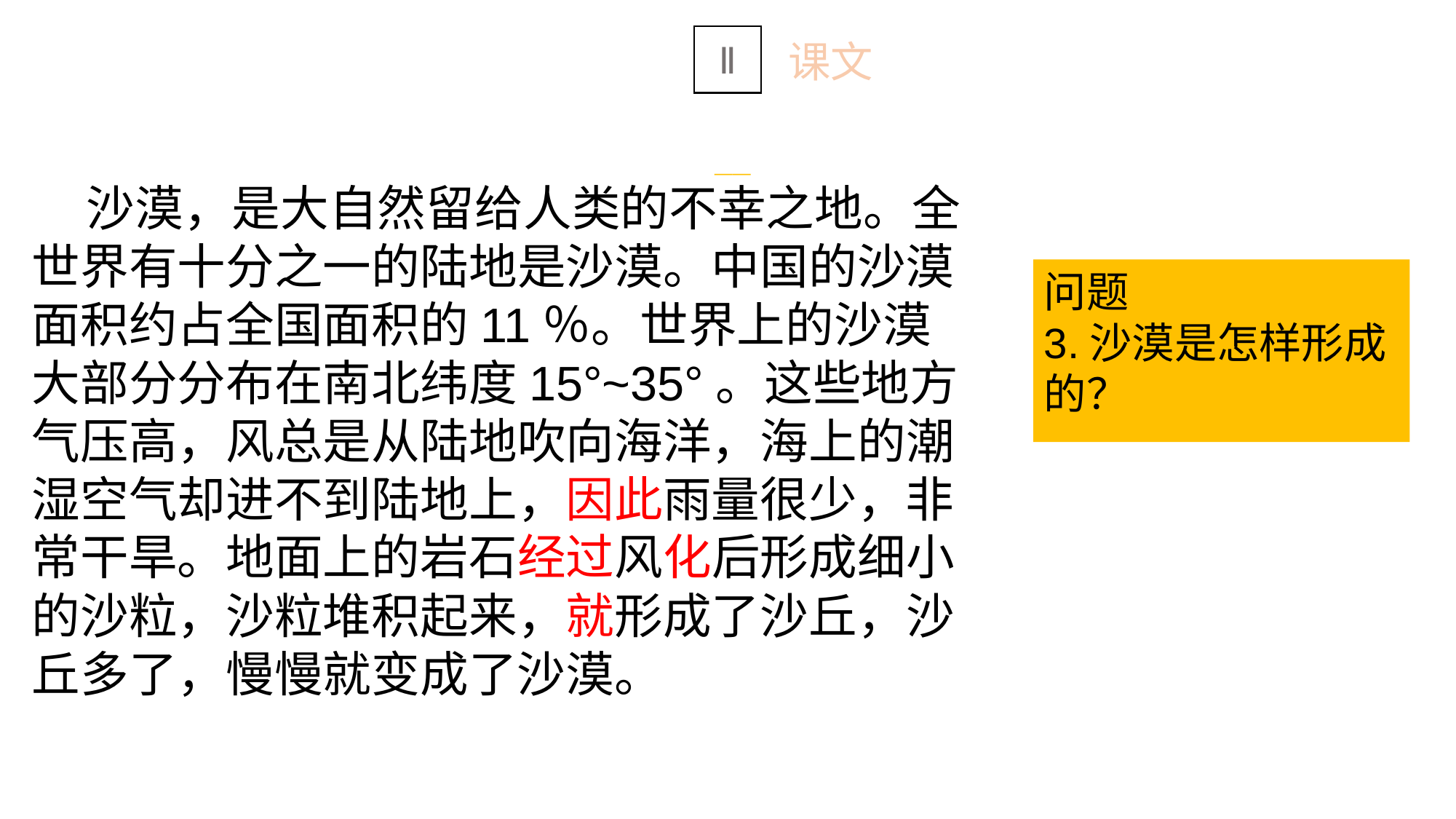

Ⅱ
课文
  ——
沙漠，是大自然留给人类的不幸之地。全世界有十分之一的陆地是沙漠。中国的沙漠面积约占全国面积的11％。世界上的沙漠大部分分布在南北纬度15°~35°。这些地方气压高，风总是从陆地吹向海洋，海上的潮湿空气却进不到陆地上，因此雨量很少，非常干旱。地面上的岩石经过风化后形成细小的沙粒，沙粒堆积起来，就形成了沙丘，沙丘多了，慢慢就变成了沙漠。
问题
3.沙漠是怎样形成的？